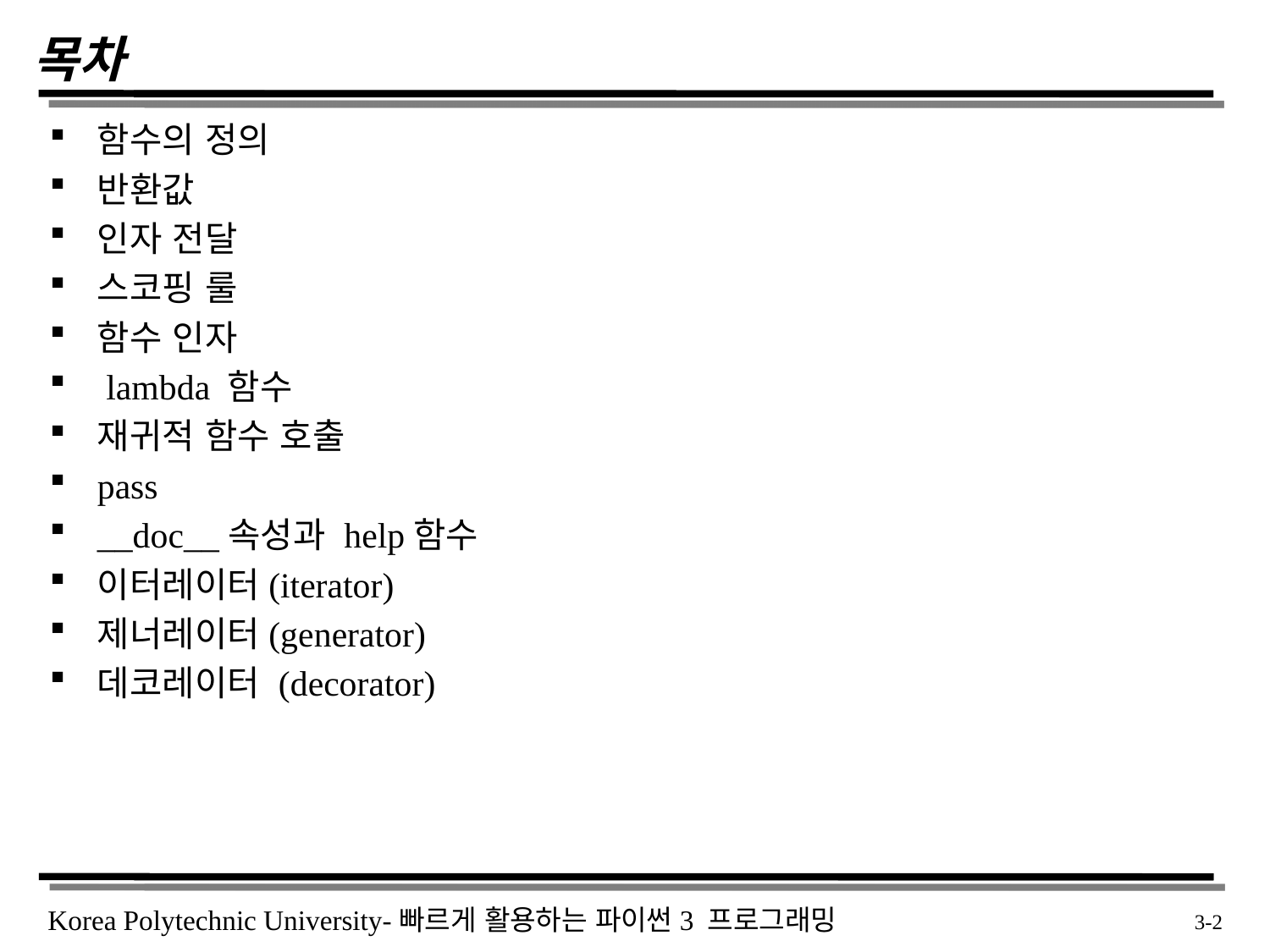

# 목차
함수의 정의
반환값
인자 전달
스코핑 룰
함수 인자
 lambda 함수
재귀적 함수 호출
pass
__doc__속성과 help함수
이터레이터(iterator)
제너레이터(generator)
데코레이터 (decorator)

 3-2